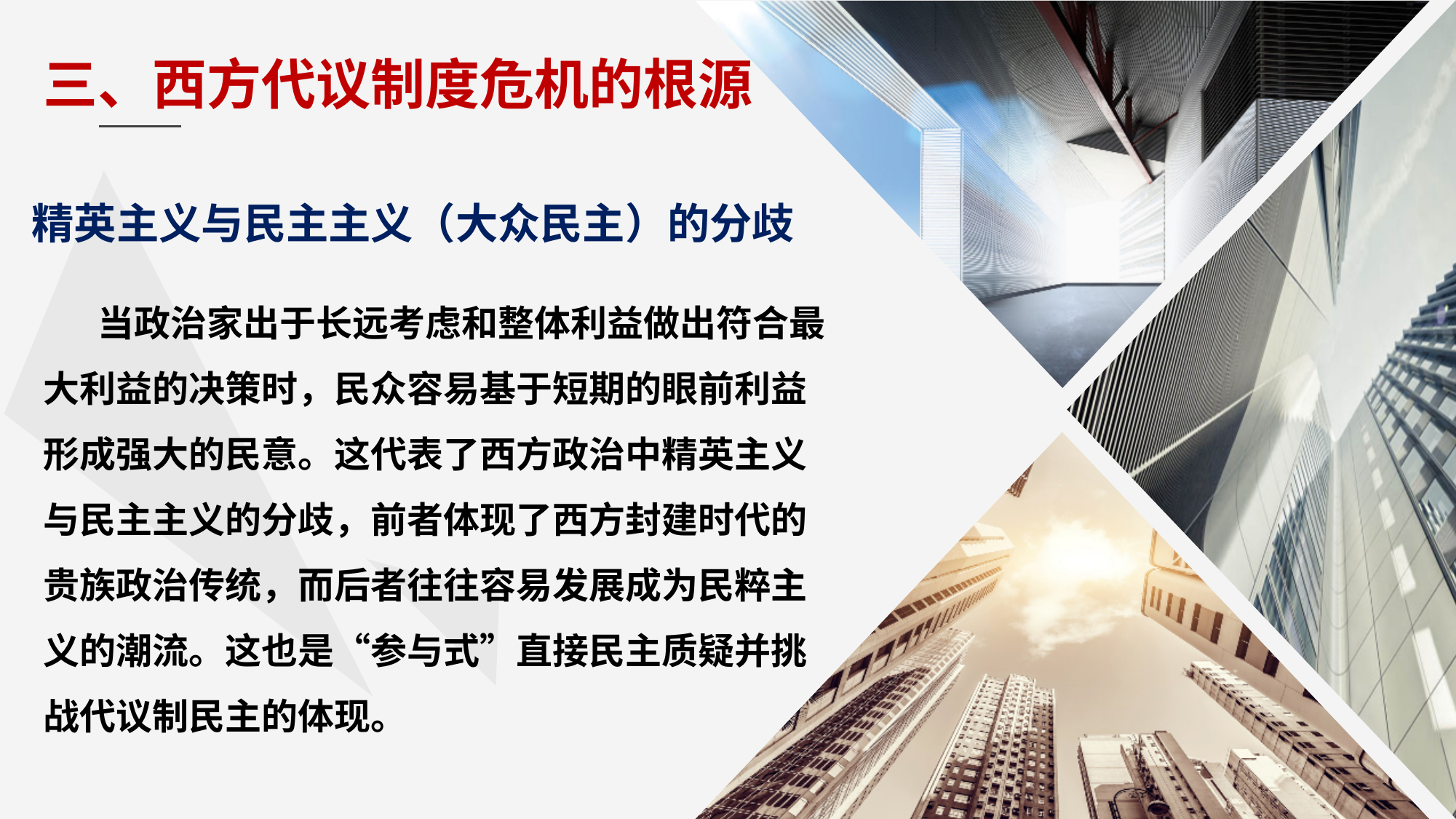

三、西方代议制度危机的根源
精英主义与民主主义（大众民主）的分歧

当政治家出于长远考虑和整体利益做出符合最大利益的决策时，民众容易基于短期的眼前利益形成强大的民意。这代表了西方政治中精英主义与民主主义的分歧，前者体现了西方封建时代的贵族政治传统，而后者往往容易发展成为民粹主义的潮流。这也是“参与式”直接民主质疑并挑战代议制民主的体现。